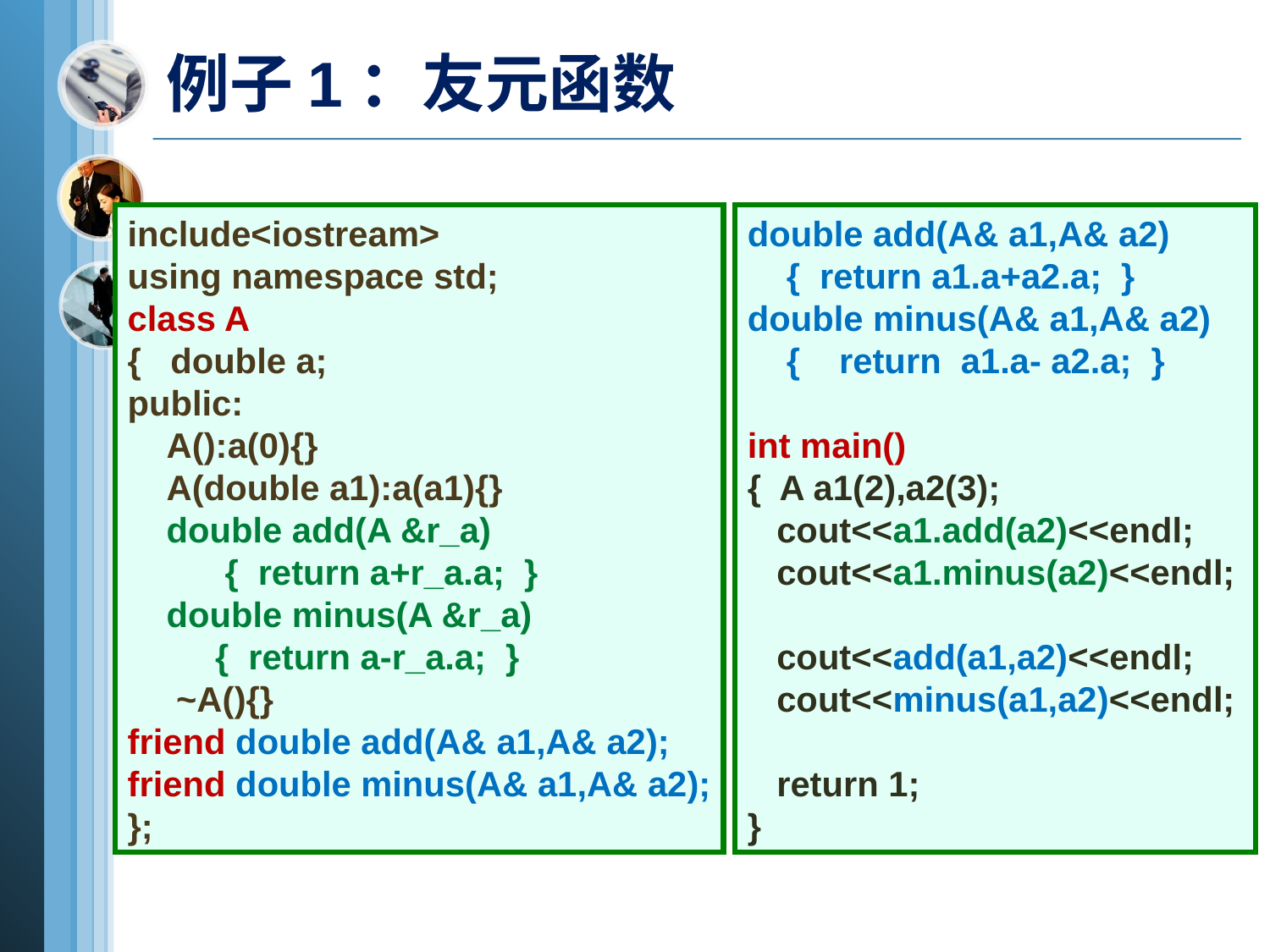

# 例子1：友元函数
include<iostream>
using namespace std;
class A
{   double a;
public:
    A():a(0){}
    A(double a1):a(a1){}
    double add(A &r_a)
          {  return a+r_a.a;  }
    double minus(A &r_a)
         {  return a-r_a.a;  }
     ~A(){}
friend double add(A& a1,A& a2);
friend double minus(A& a1,A& a2);
};
double add(A& a1,A& a2)
    {  return a1.a+a2.a;  }
double minus(A& a1,A& a2)
    {    return  a1.a- a2.a;  }

int main()
{  A a1(2),a2(3);
   cout<<a1.add(a2)<<endl;
   cout<<a1.minus(a2)<<endl;

   cout<<add(a1,a2)<<endl;
   cout<<minus(a1,a2)<<endl;

   return 1;
}